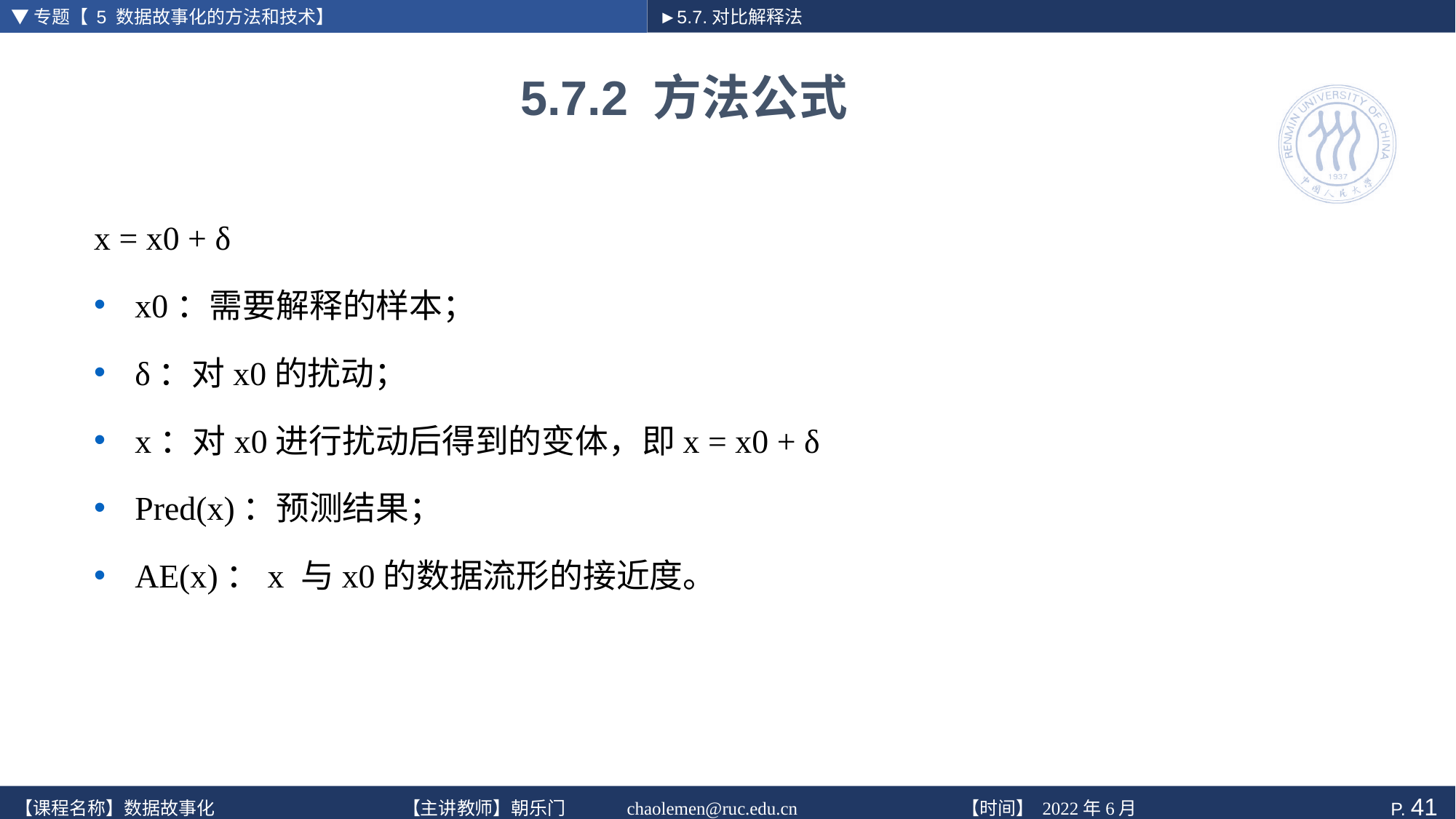

▼专题【 5 数据故事化的方法和技术】
►5.7.对比解释法
# 5.7.2 方法公式
x = x0 + δ
x0：需要解释的样本；
δ：对x0的扰动；
x：对x0进行扰动后得到的变体，即x = x0 + δ
Pred(x)：预测结果；
AE(x)：x 与x0的数据流形的接近度。